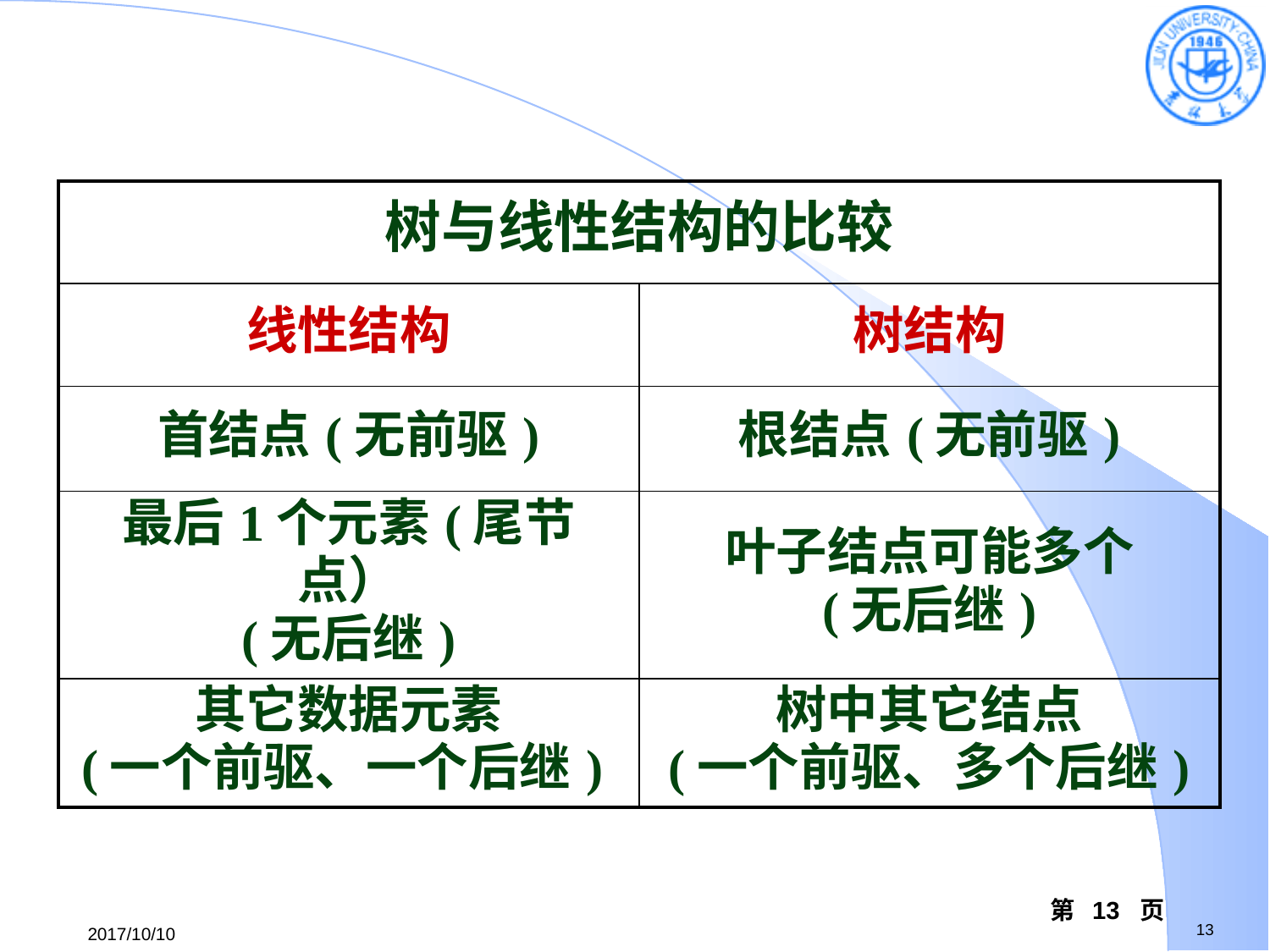

| 树与线性结构的比较 |  |
| --- | --- |
| 线性结构 | 树结构 |
| 首结点(无前驱) | 根结点(无前驱) |
| 最后1个元素(尾节点） (无后继) | 叶子结点可能多个 (无后继) |
| 其它数据元素 (一个前驱、一个后继) | 树中其它结点 (一个前驱、多个后继) |
第  13  页